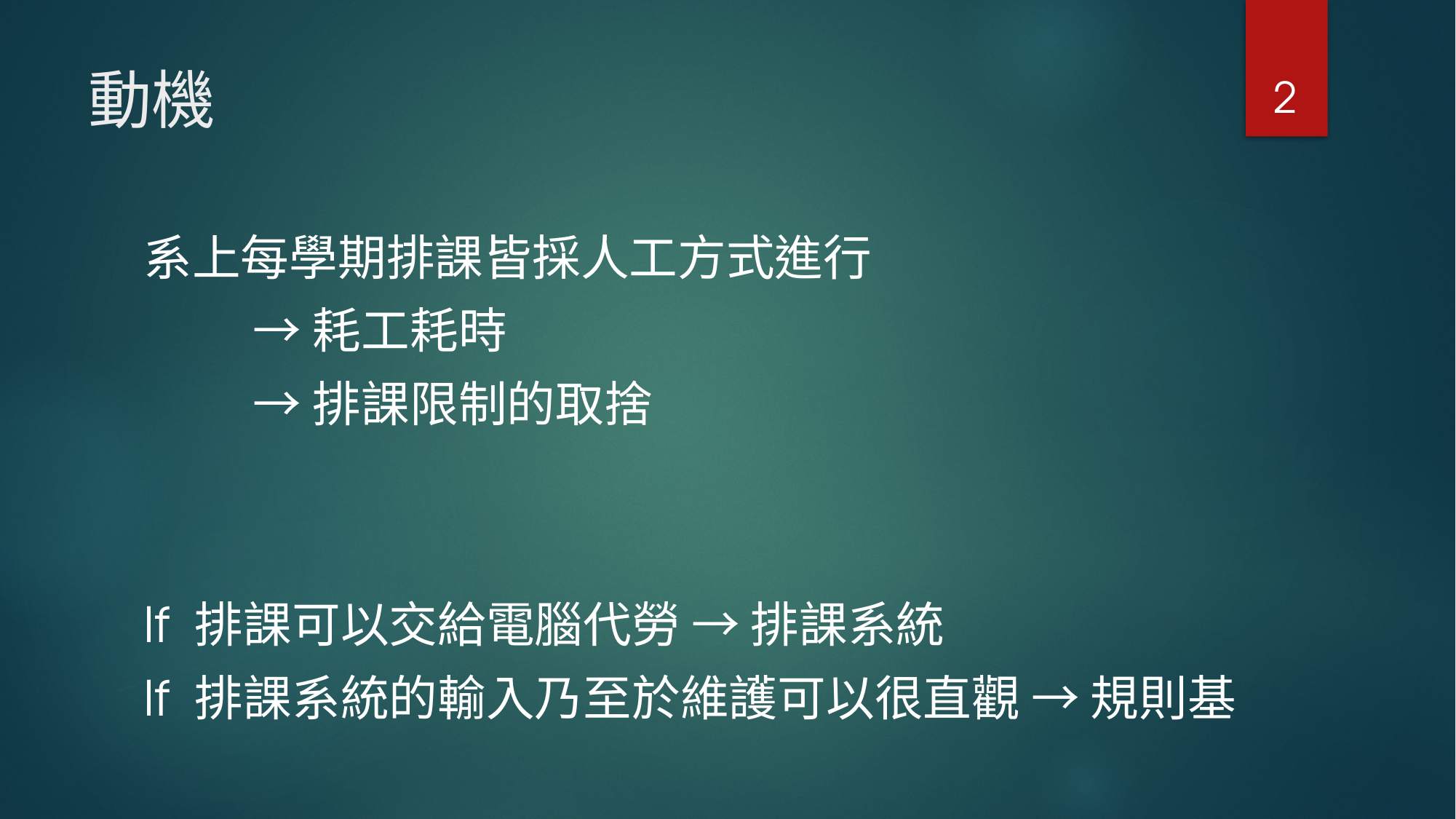

2
# 動機
系上每學期排課皆採人工方式進行
	→耗工耗時
	→排課限制的取捨

If 排課可以交給電腦代勞 → 排課系統
If 排課系統的輸入乃至於維護可以很直觀 → 規則基